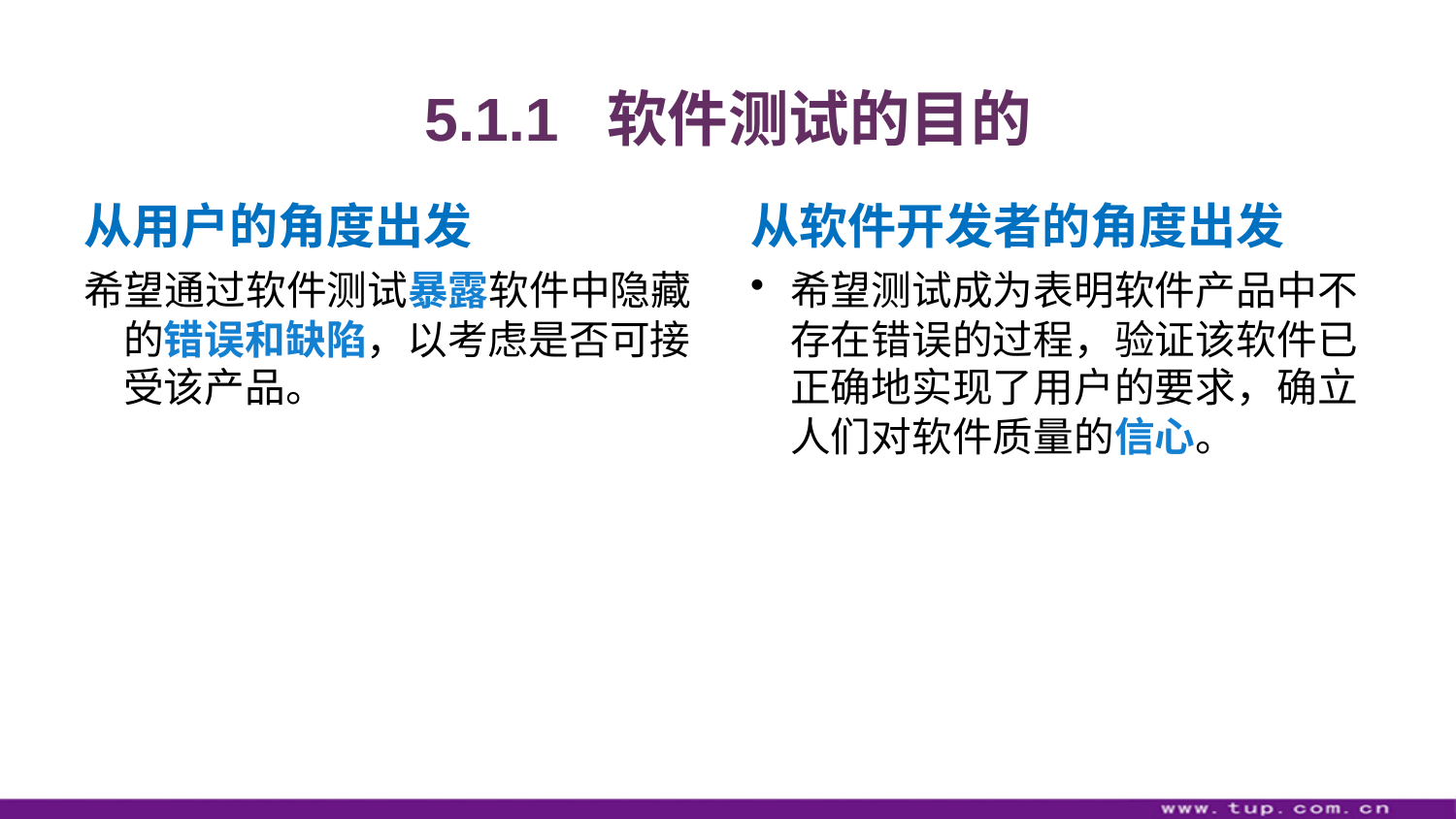

# 5.1.1  软件测试的目的
从用户的角度出发
从软件开发者的角度出发
希望通过软件测试暴露软件中隐藏的错误和缺陷，以考虑是否可接受该产品。
希望测试成为表明软件产品中不存在错误的过程，验证该软件已正确地实现了用户的要求，确立人们对软件质量的信心。